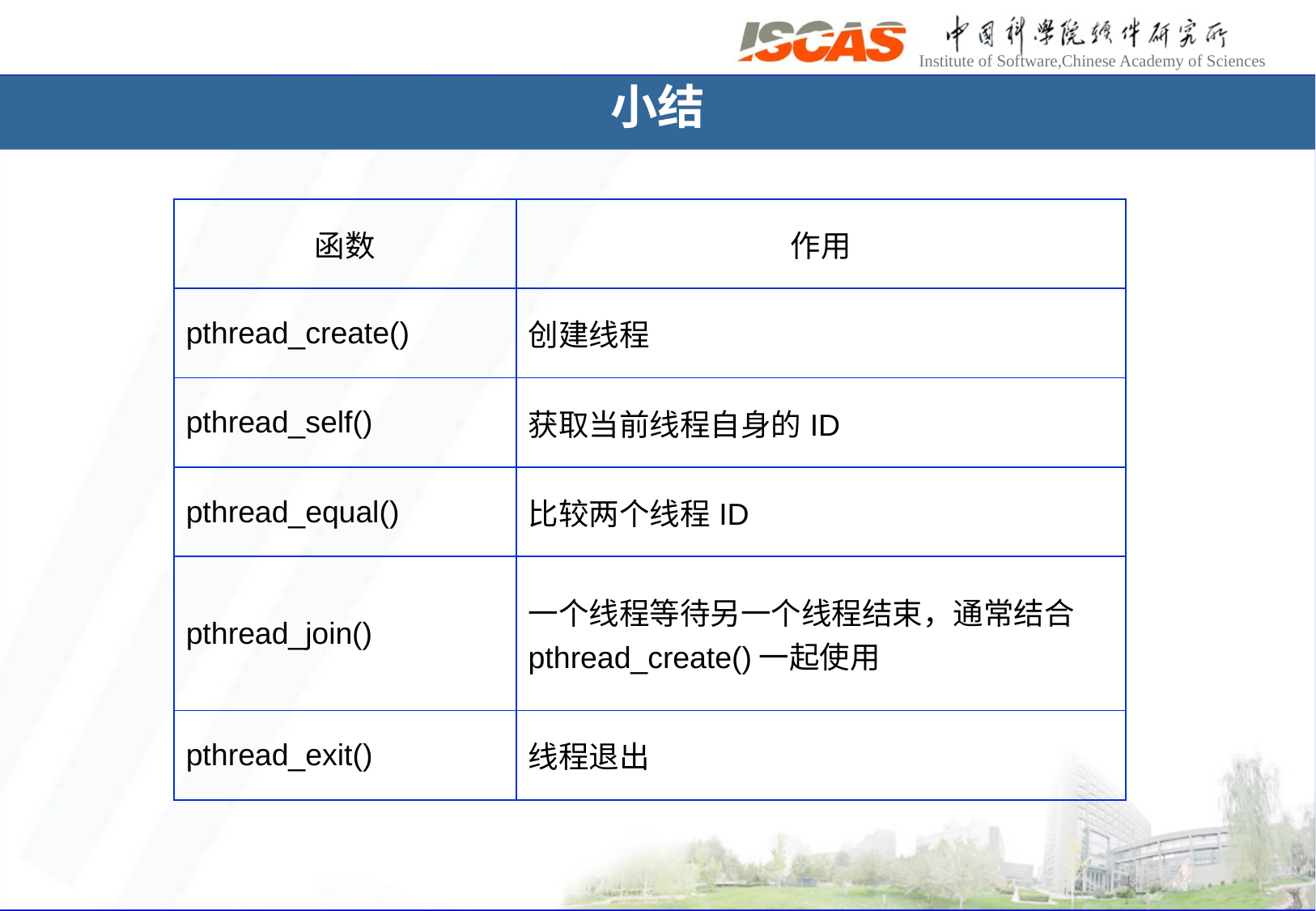

# 小结
| 函数 | 作用 |
| --- | --- |
| pthread\_create() | 创建线程 |
| pthread\_self() | 获取当前线程自身的ID |
| pthread\_equal() | 比较两个线程ID |
| pthread\_join() | 一个线程等待另一个线程结束，通常结合pthread\_create()一起使用 |
| pthread\_exit() | 线程退出 |